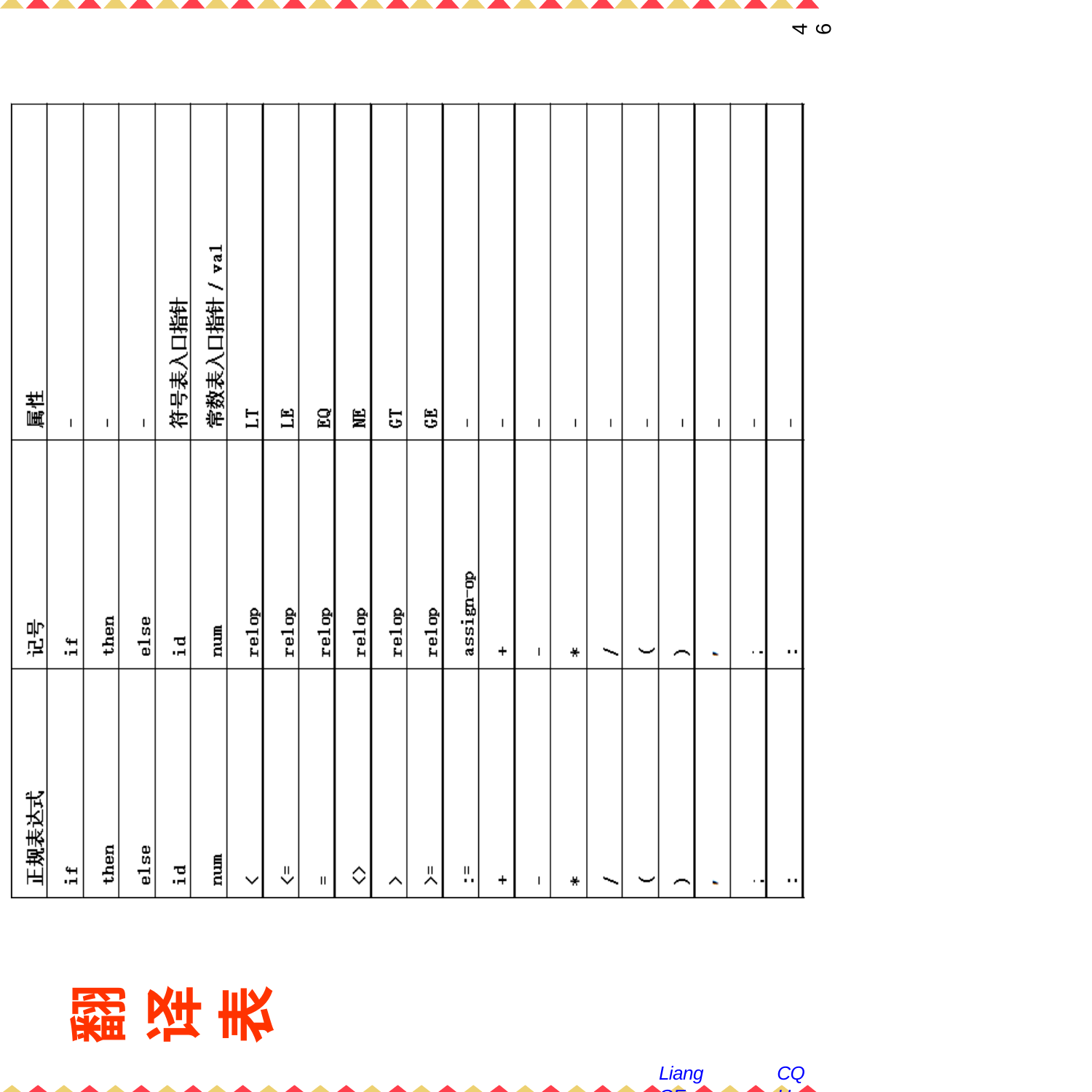

46

翻
译 表
Liang GE
CQU